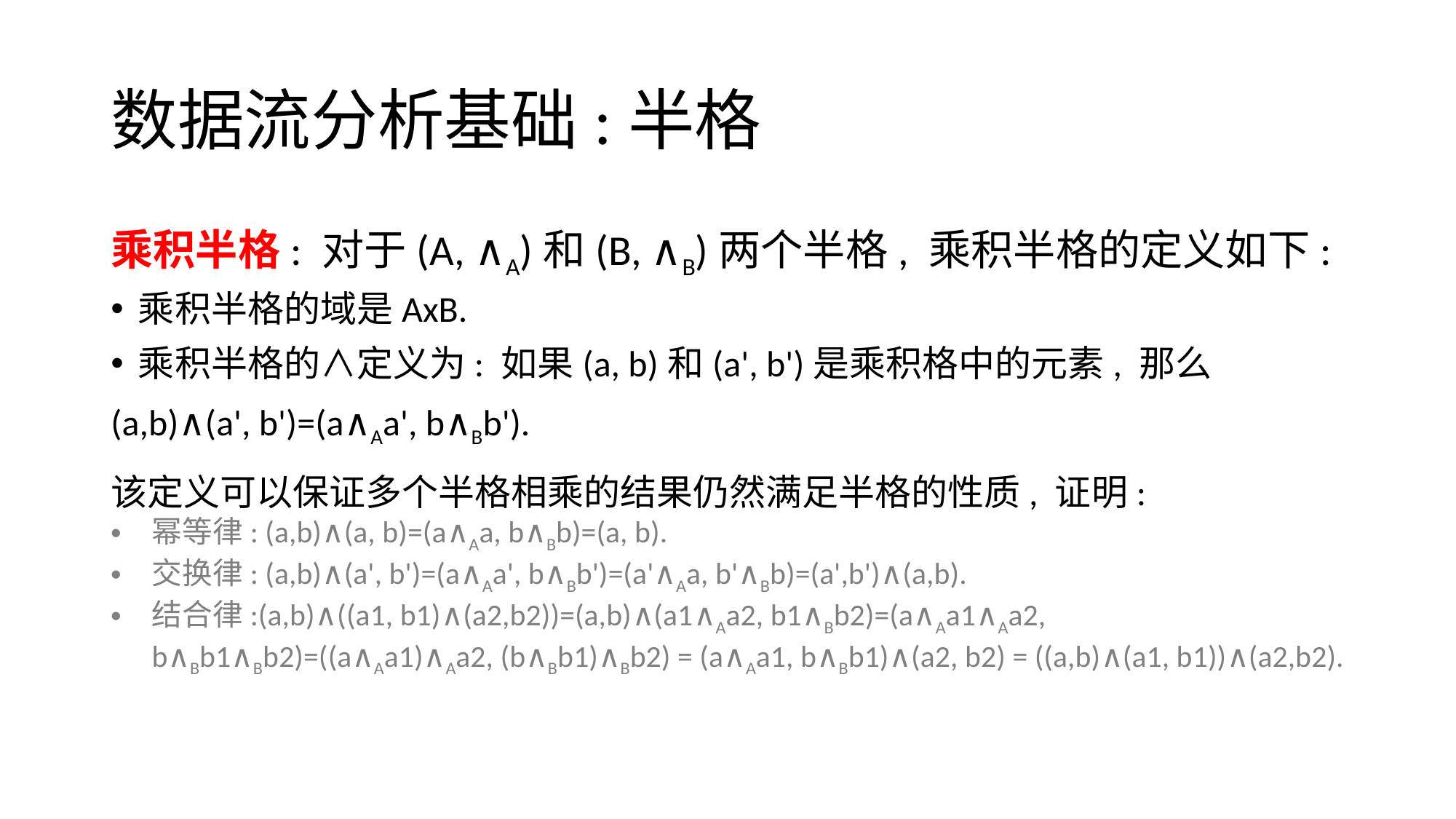

# 数据流分析基础:半格
乘积半格: 对于(A, ∧A)和(B, ∧B)两个半格, 乘积半格的定义如下:
乘积半格的域是AxB.
乘积半格的∧定义为: 如果(a, b)和(a', b')是乘积格中的元素, 那么
(a,b)∧(a', b')=(a∧Aa', b∧Bb').
该定义可以保证多个半格相乘的结果仍然满足半格的性质, 证明:
幂等律: (a,b)∧(a, b)=(a∧Aa, b∧Bb)=(a, b).
交换律: (a,b)∧(a', b')=(a∧Aa', b∧Bb')=(a'∧Aa, b'∧Bb)=(a',b')∧(a,b).
结合律:(a,b)∧((a1, b1)∧(a2,b2))=(a,b)∧(a1∧Aa2, b1∧Bb2)=(a∧Aa1∧Aa2, b∧Bb1∧Bb2)=((a∧Aa1)∧Aa2, (b∧Bb1)∧Bb2) = (a∧Aa1, b∧Bb1)∧(a2, b2) = ((a,b)∧(a1, b1))∧(a2,b2).